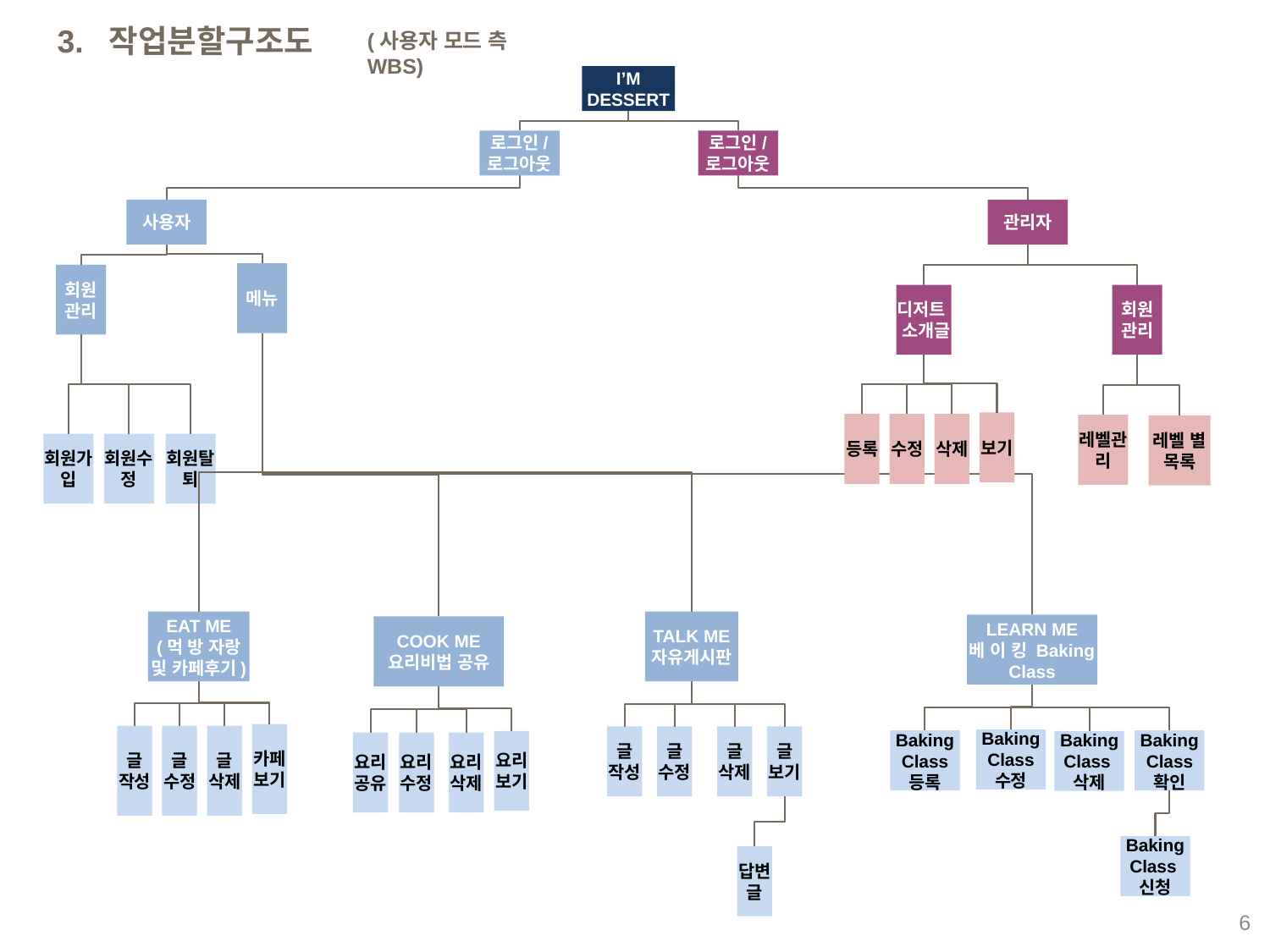

3.  작업분할구조도
(사용자 모드 측 WBS)
I’M DESSERT
로그인/
로그아웃
로그인/
로그아웃
사용자
관리자
메뉴
회원
관리
디저트   소개글
회원
관리
보기
등록
수정
삭제
레벨관리
레벨 별
목록
회원탈퇴
회원가입
회원수정
EAT ME
(먹 방 자랑 및 카페후기)
TALK ME
자유게시판
LEARN ME
베 이 킹 Baking Class
COOK ME
요리비법 공유
카페 보기
글 작성
글 수정
글 삭제
글 작성
글 수정
글 삭제
글 보기
Baking Class
수정
Baking Class
등록
Baking Class
확인
요리보기
Baking Class삭제
요리공유
요리수정
요리삭제
Baking Class신청
답변 글
6